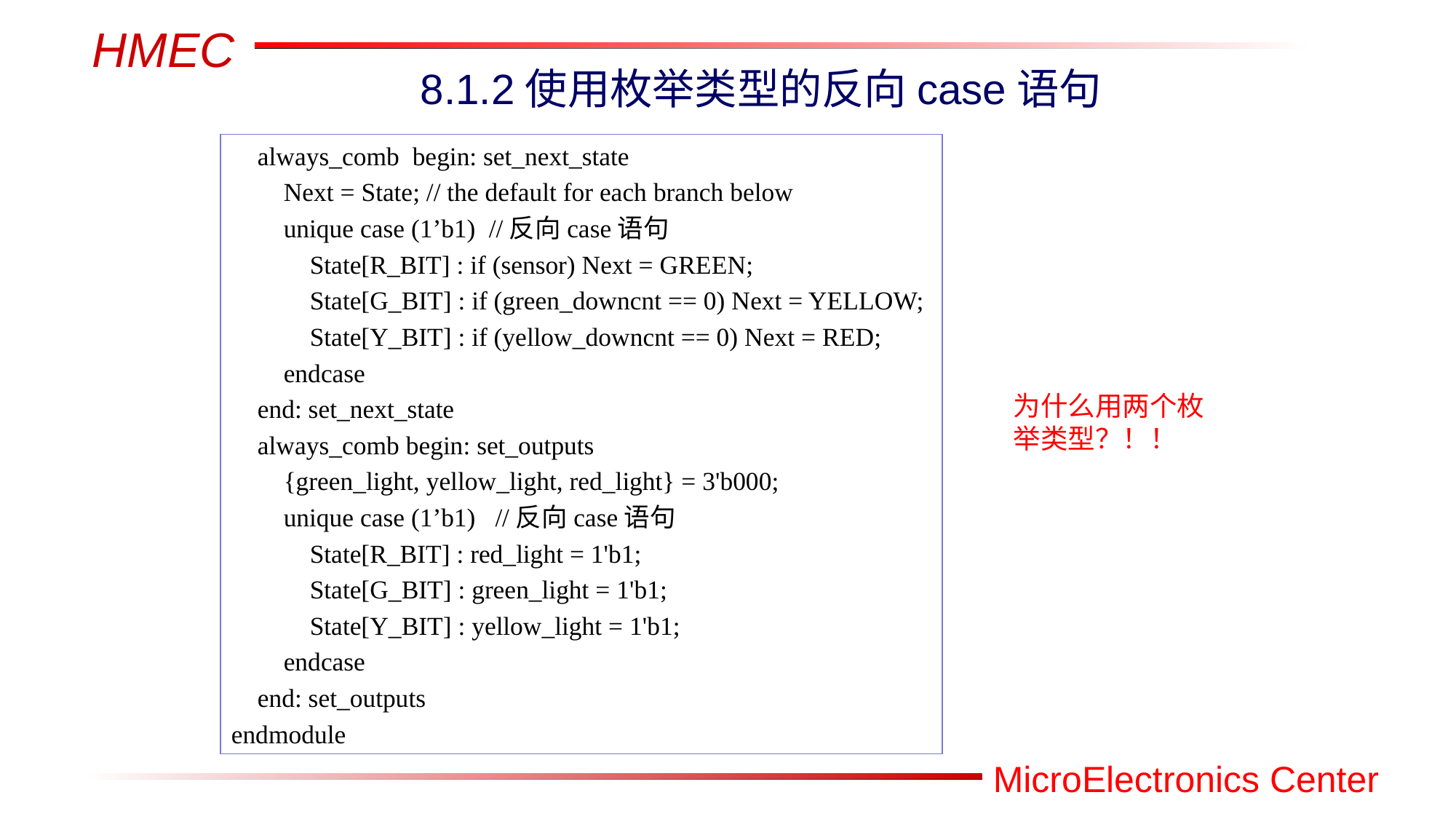

8.1.2使用枚举类型的反向case语句
    always_comb  begin: set_next_state
        Next = State; // the default for each branch below
        unique case (1’b1)  //反向case语句
            State[R_BIT] : if (sensor) Next = GREEN;
            State[G_BIT] : if (green_downcnt == 0) Next = YELLOW;
            State[Y_BIT] : if (yellow_downcnt == 0) Next = RED;
        endcase
    end: set_next_state
    always_comb begin: set_outputs
        {green_light, yellow_light, red_light} = 3'b000;
        unique case (1’b1)   //反向case语句
            State[R_BIT] : red_light = 1'b1;
            State[G_BIT] : green_light = 1'b1;
            State[Y_BIT] : yellow_light = 1'b1;
        endcase
    end: set_outputs
endmodule
为什么用两个枚举类型？！！